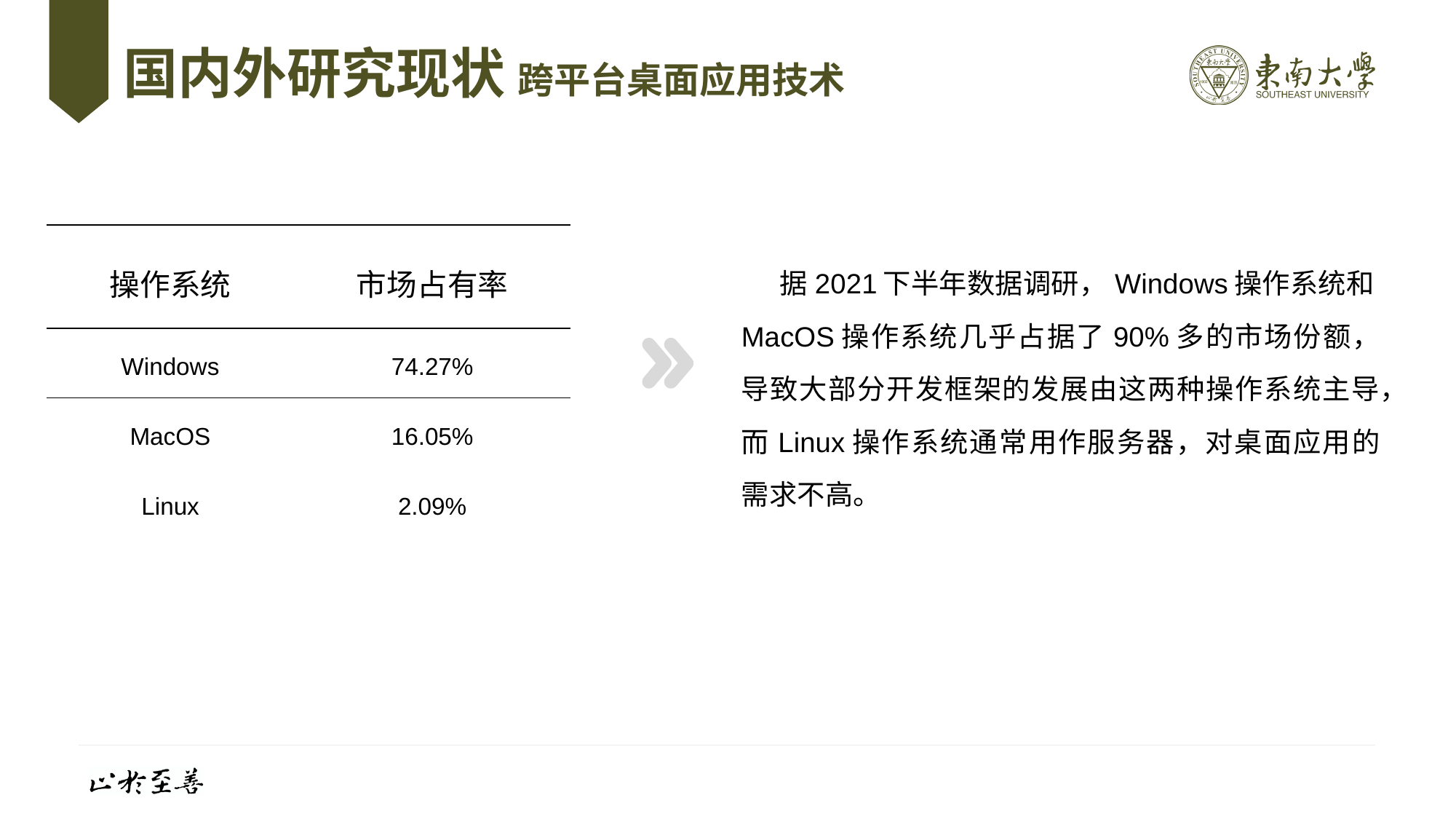

# 国内外研究现状 跨平台桌面应用技术

| 操作系统 | 市场占有率 |
| --- | --- |
| Windows | 74.27% |
| MacOS | 16.05% |
| Linux | 2.09% |
     据2021下半年数据调研，Windows操作系统和MacOS操作系统几乎占据了90%多的市场份额，导致大部分开发框架的发展由这两种操作系统主导，而Linux操作系统通常用作服务器，对桌面应用的需求不高。

9